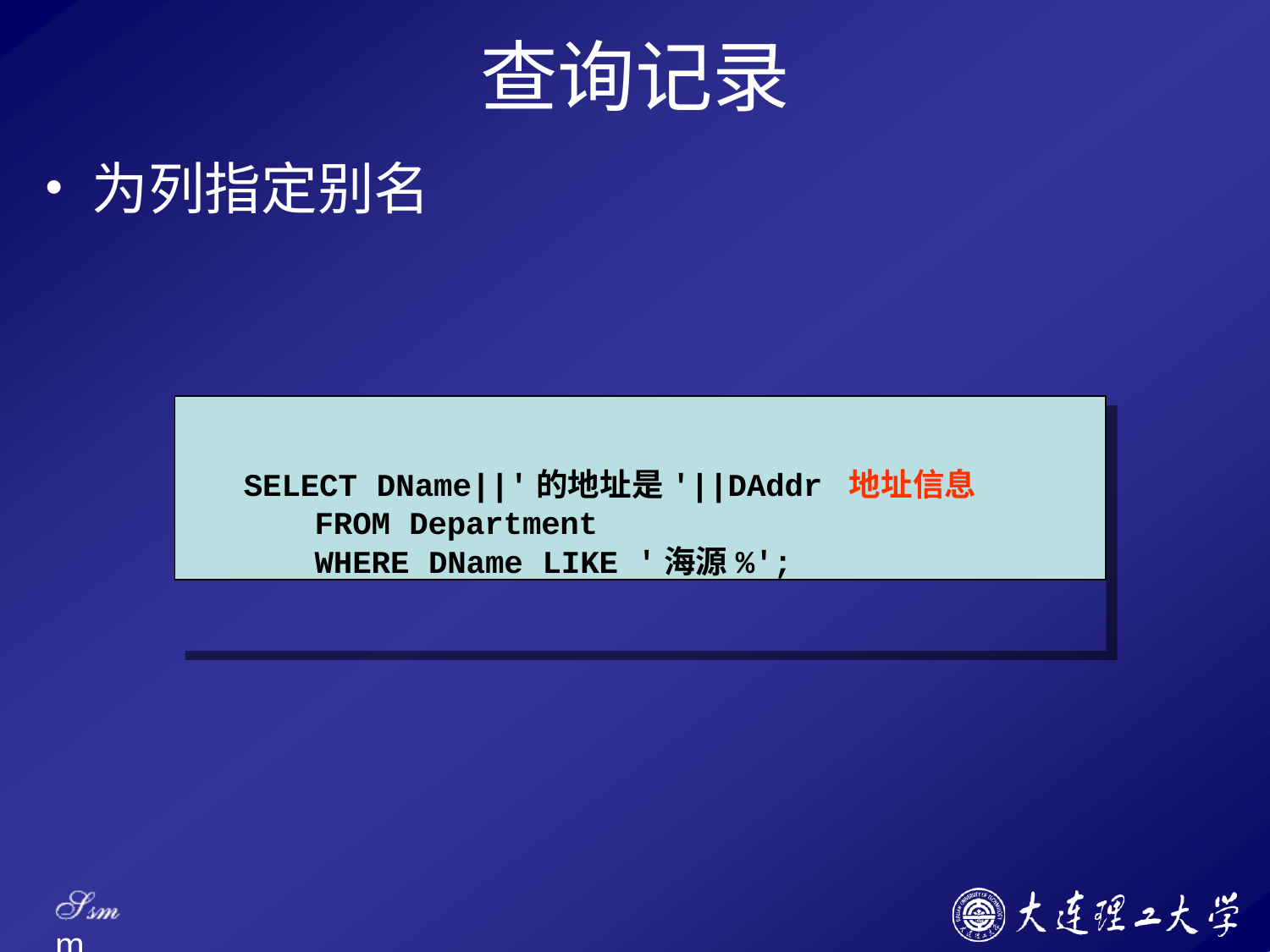

# 查询记录
为列指定别名

SELECT DName||'的地址是'||DAddr 地址信息
FROM Department
WHERE DName LIKE '海源%';

Ssm